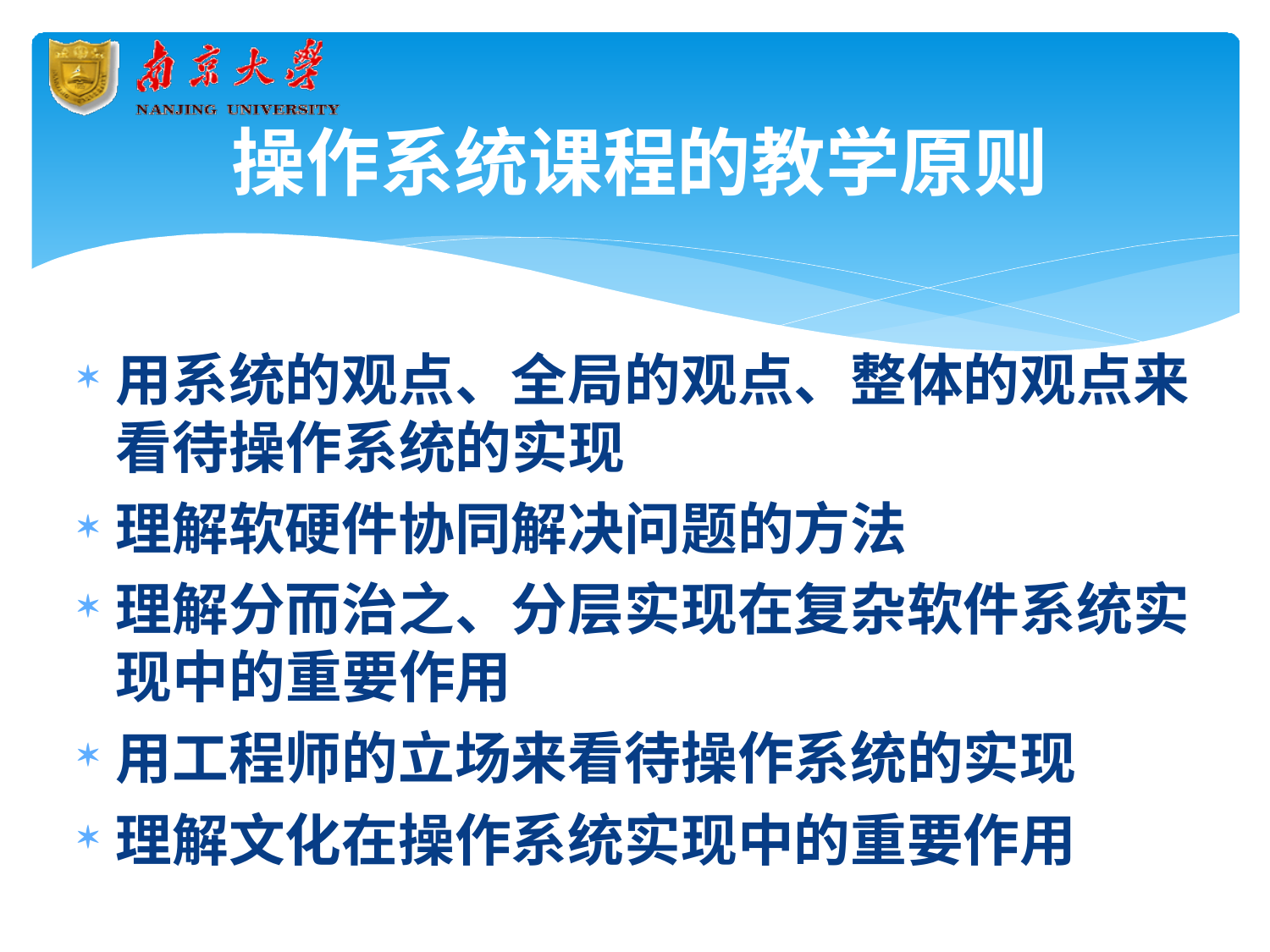

# 操作系统课程的教学原则
用系统的观点、全局的观点、整体的观点来 看待操作系统的实现
理解软硬件协同解决问题的方法
理解分而治之、分层实现在复杂软件系统实 现中的重要作用
用工程师的立场来看待操作系统的实现
理解文化在操作系统实现中的重要作用